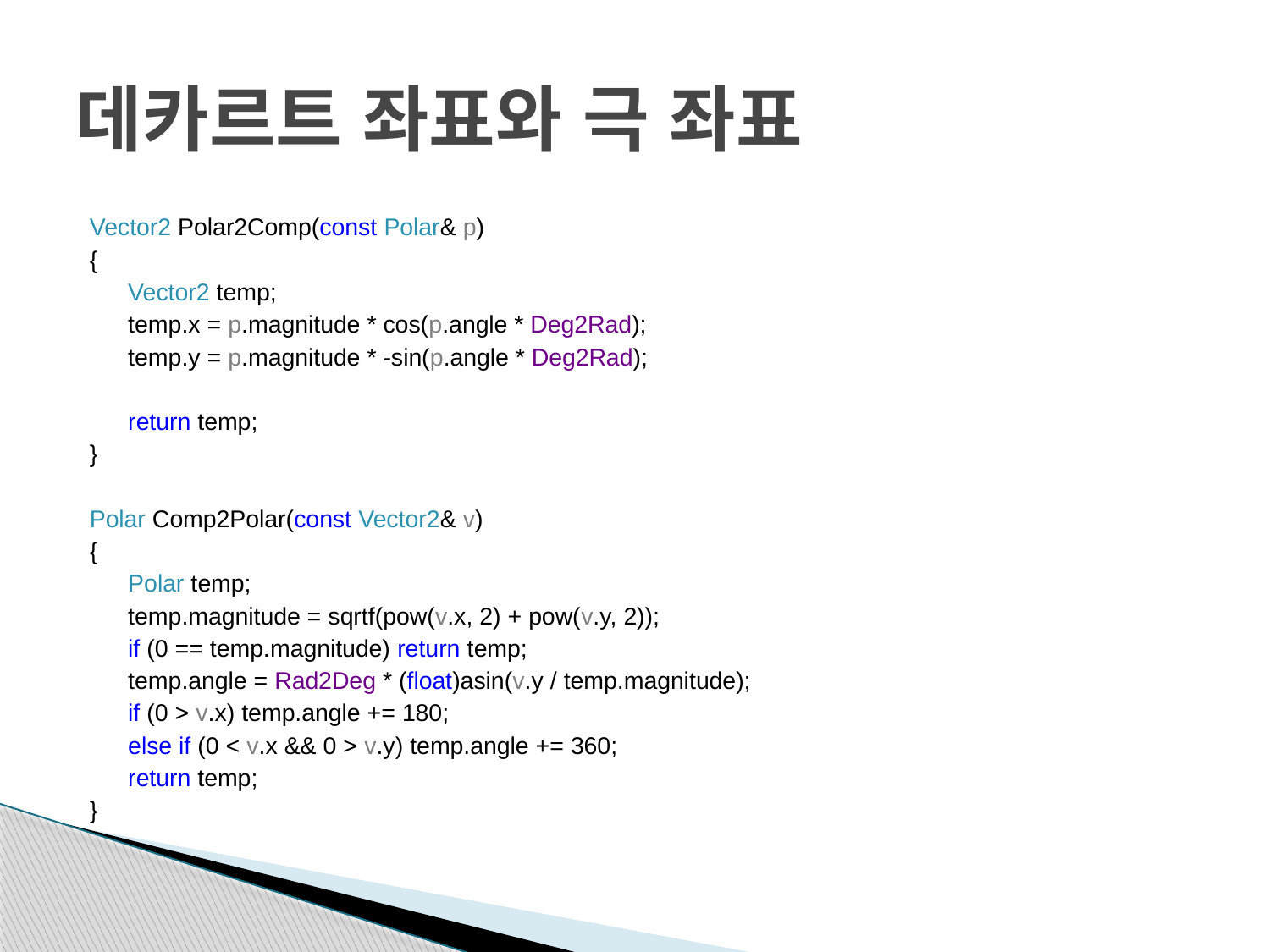

# 데카르트 좌표와 극 좌표
Vector2 Polar2Comp(const Polar& p)
{
	 Vector2 temp;
	 temp.x = p.magnitude * cos(p.angle * Deg2Rad);
	 temp.y = p.magnitude * -sin(p.angle * Deg2Rad);

	 return temp;
}

Polar Comp2Polar(const Vector2& v)
{
	 Polar temp;
	 temp.magnitude = sqrtf(pow(v.x, 2) + pow(v.y, 2));
	 if (0 == temp.magnitude) return temp;
	 temp.angle = Rad2Deg * (float)asin(v.y / temp.magnitude);
	 if (0 > v.x) temp.angle += 180;
	 else if (0 < v.x && 0 > v.y) temp.angle += 360;
	 return temp;
}